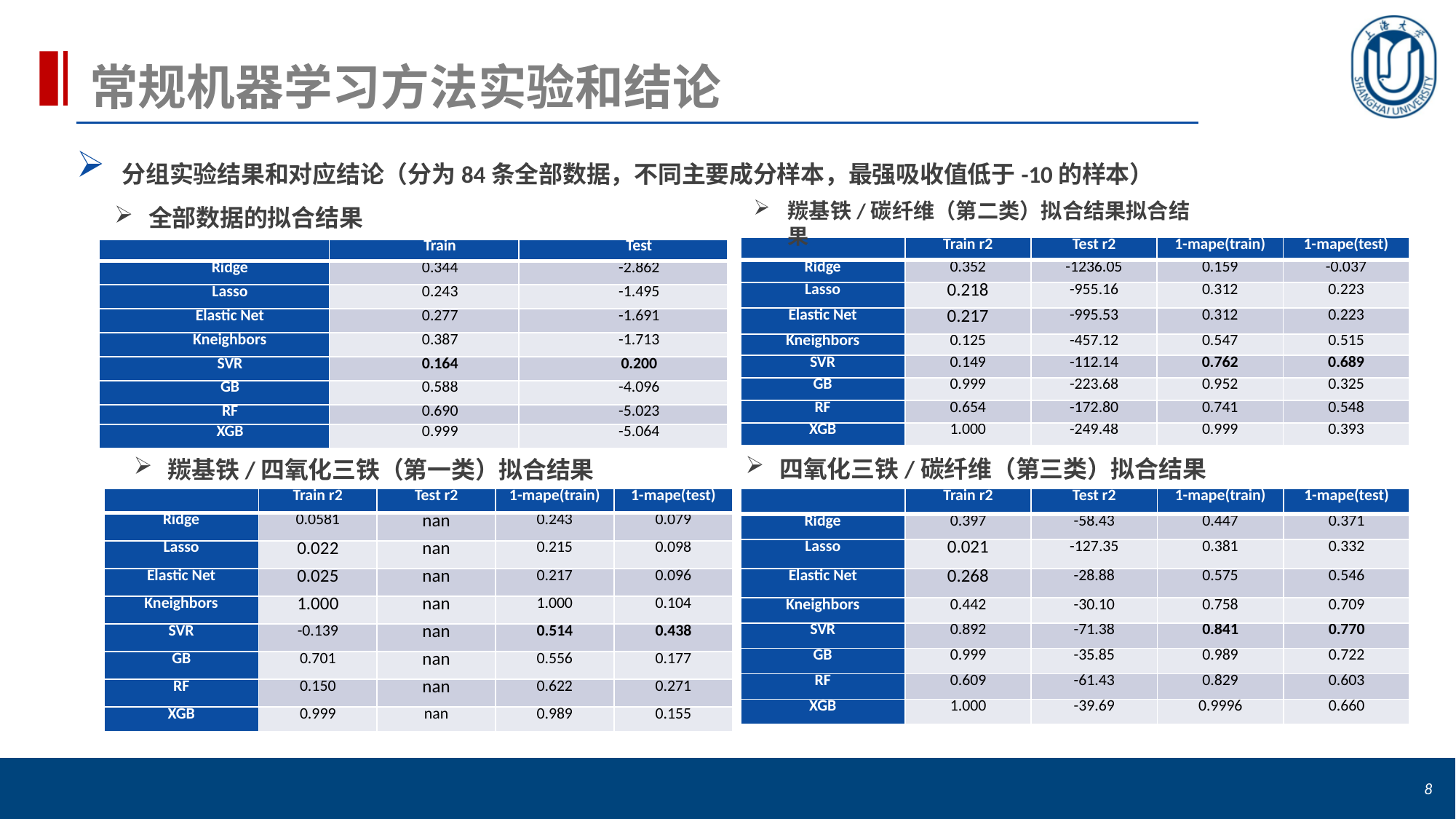

# 常规机器学习方法实验和结论
 分组实验结果和对应结论（分为84条全部数据，不同主要成分样本，最强吸收值低于-10的样本）

羰基铁/碳纤维（第二类）拟合结果拟合结果
全部数据的拟合结果
|  | Train r2 | Test r2 | 1-mape(train) | 1-mape(test) |
| --- | --- | --- | --- | --- |
| Ridge | 0.352 | -1236.05 | 0.159 | -0.037 |
| Lasso | 0.218 | -955.16 | 0.312 | 0.223 |
| Elastic Net | 0.217 | -995.53 | 0.312 | 0.223 |
| Kneighbors | 0.125 | -457.12 | 0.547 | 0.515 |
| SVR | 0.149 | -112.14 | 0.762 | 0.689 |
| GB | 0.999 | -223.68 | 0.952 | 0.325 |
| RF | 0.654 | -172.80 | 0.741 | 0.548 |
| XGB | 1.000 | -249.48 | 0.999 | 0.393 |
|  | Train | Test |
| --- | --- | --- |
| Ridge | 0.344 | -2.862 |
| Lasso | 0.243 | -1.495 |
| Elastic Net | 0.277 | -1.691 |
| Kneighbors | 0.387 | -1.713 |
| SVR | 0.164 | 0.200 |
| GB | 0.588 | -4.096 |
| RF | 0.690 | -5.023 |
| XGB | 0.999 | -5.064 |
四氧化三铁/碳纤维（第三类）拟合结果
羰基铁/四氧化三铁（第一类）拟合结果
|  | Train r2 | Test r2 | 1-mape(train) | 1-mape(test) |
| --- | --- | --- | --- | --- |
| Ridge | 0.0581 | nan | 0.243 | 0.079 |
| Lasso | 0.022 | nan | 0.215 | 0.098 |
| Elastic Net | 0.025 | nan | 0.217 | 0.096 |
| Kneighbors | 1.000 | nan | 1.000 | 0.104 |
| SVR | -0.139 | nan | 0.514 | 0.438 |
| GB | 0.701 | nan | 0.556 | 0.177 |
| RF | 0.150 | nan | 0.622 | 0.271 |
| XGB | 0.999 | nan | 0.989 | 0.155 |
|  | Train r2 | Test r2 | 1-mape(train) | 1-mape(test) |
| --- | --- | --- | --- | --- |
| Ridge | 0.397 | -58.43 | 0.447 | 0.371 |
| Lasso | 0.021 | -127.35 | 0.381 | 0.332 |
| Elastic Net | 0.268 | -28.88 | 0.575 | 0.546 |
| Kneighbors | 0.442 | -30.10 | 0.758 | 0.709 |
| SVR | 0.892 | -71.38 | 0.841 | 0.770 |
| GB | 0.999 | -35.85 | 0.989 | 0.722 |
| RF | 0.609 | -61.43 | 0.829 | 0.603 |
| XGB | 1.000 | -39.69 | 0.9996 | 0.660 |
8